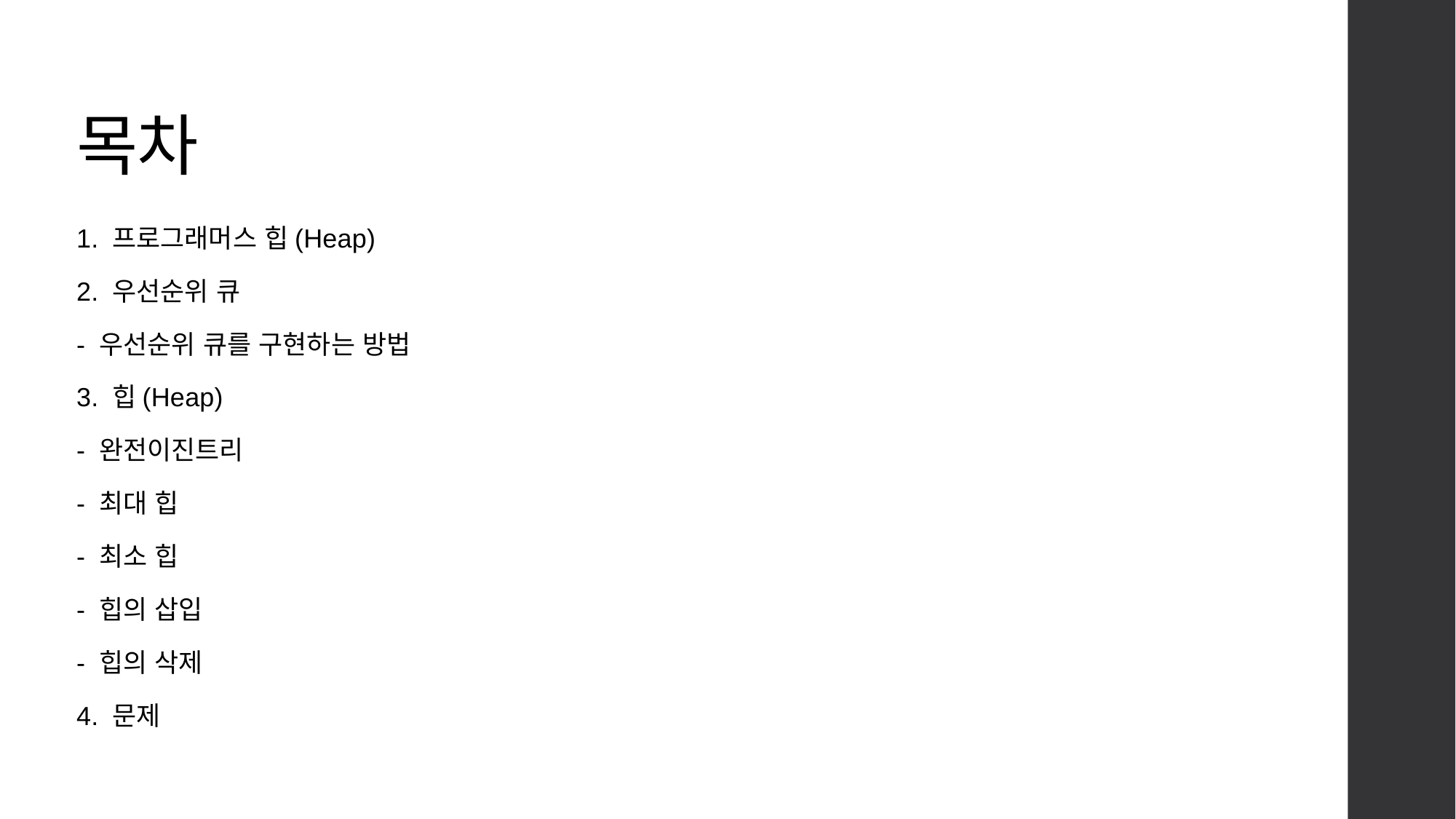

목차
1. 프로그래머스 힙(Heap)
2. 우선순위 큐
- 우선순위 큐를 구현하는 방법
3. 힙(Heap)
- 완전이진트리
- 최대 힙
- 최소 힙
- 힙의 삽입
- 힙의 삭제
4. 문제